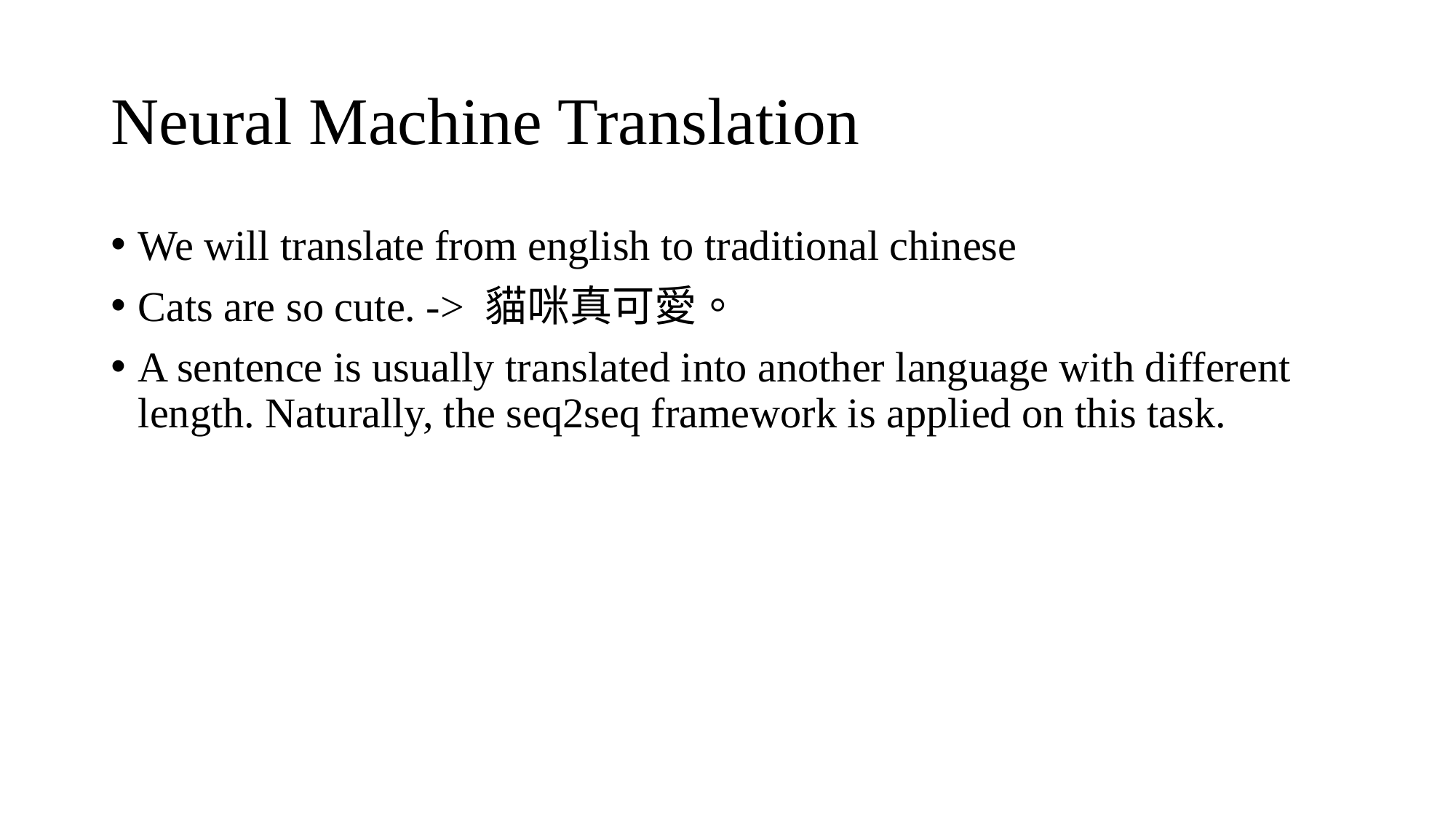

# Neural Machine Translation
We will translate from english to traditional chinese
Cats are so cute. -> 貓咪真可愛。
A sentence is usually translated into another language with different length. Naturally, the seq2seq framework is applied on this task.